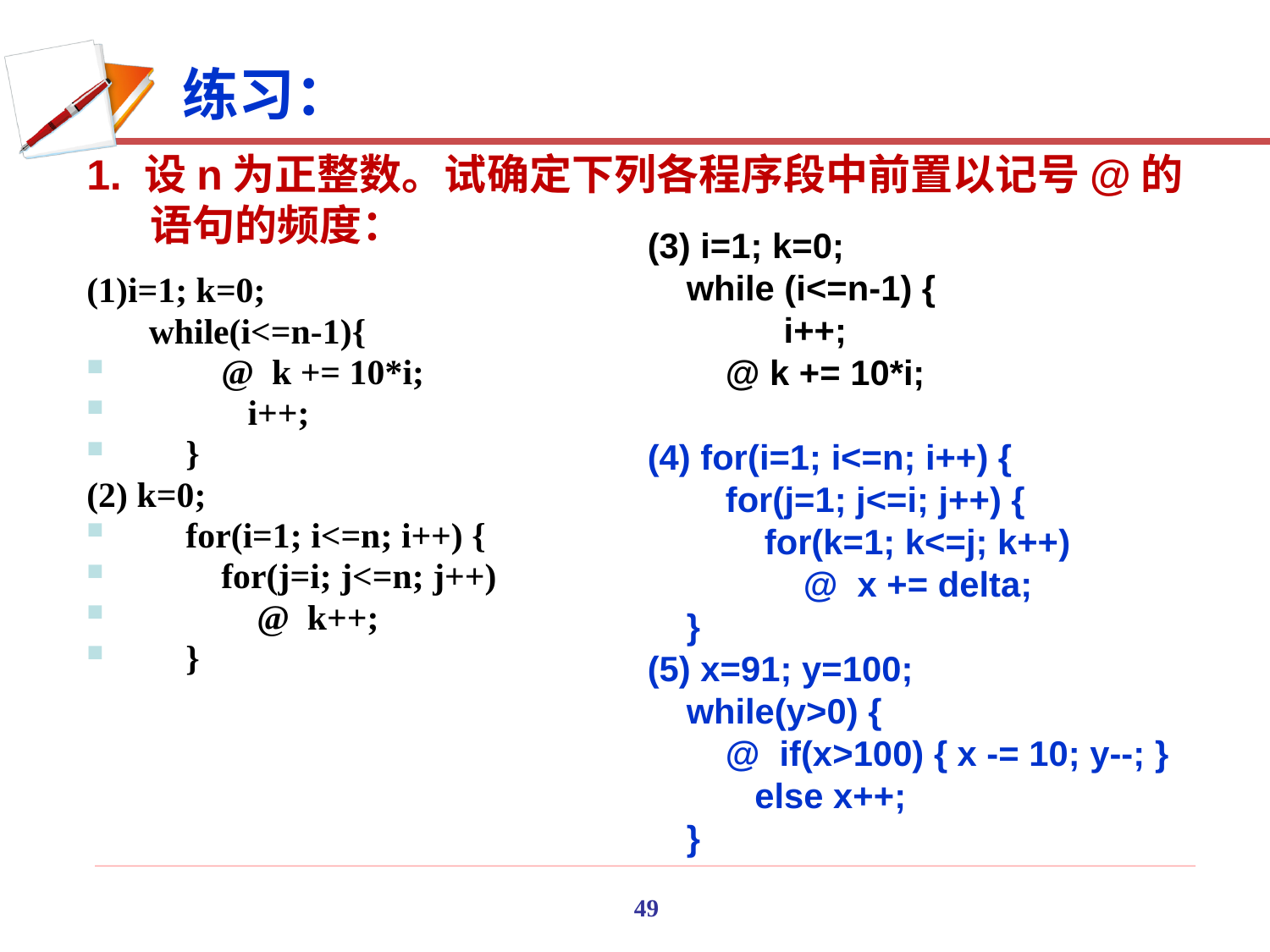

练习：
1. 设n为正整数。试确定下列各程序段中前置以记号@的语句的频度：
(1)i=1; k=0;
       while(i<=n-1){
        @  k += 10*i;
           i++;
    }
(2) k=0;
    for(i=1; i<=n; i++) {
        for(j=i; j<=n; j++)
            @  k++;
    }
(3) i=1; k=0;
    while (i<=n-1) {
              i++;
        @ k += 10*i;

(4) for(i=1; i<=n; i++) {
        for(j=1; j<=i; j++) {
            for(k=1; k<=j; k++)
                @  x += delta;
    }
(5) x=91; y=100;
    while(y>0) {
        @  if(x>100) { x -= 10; y--; }
           else x++;
    }